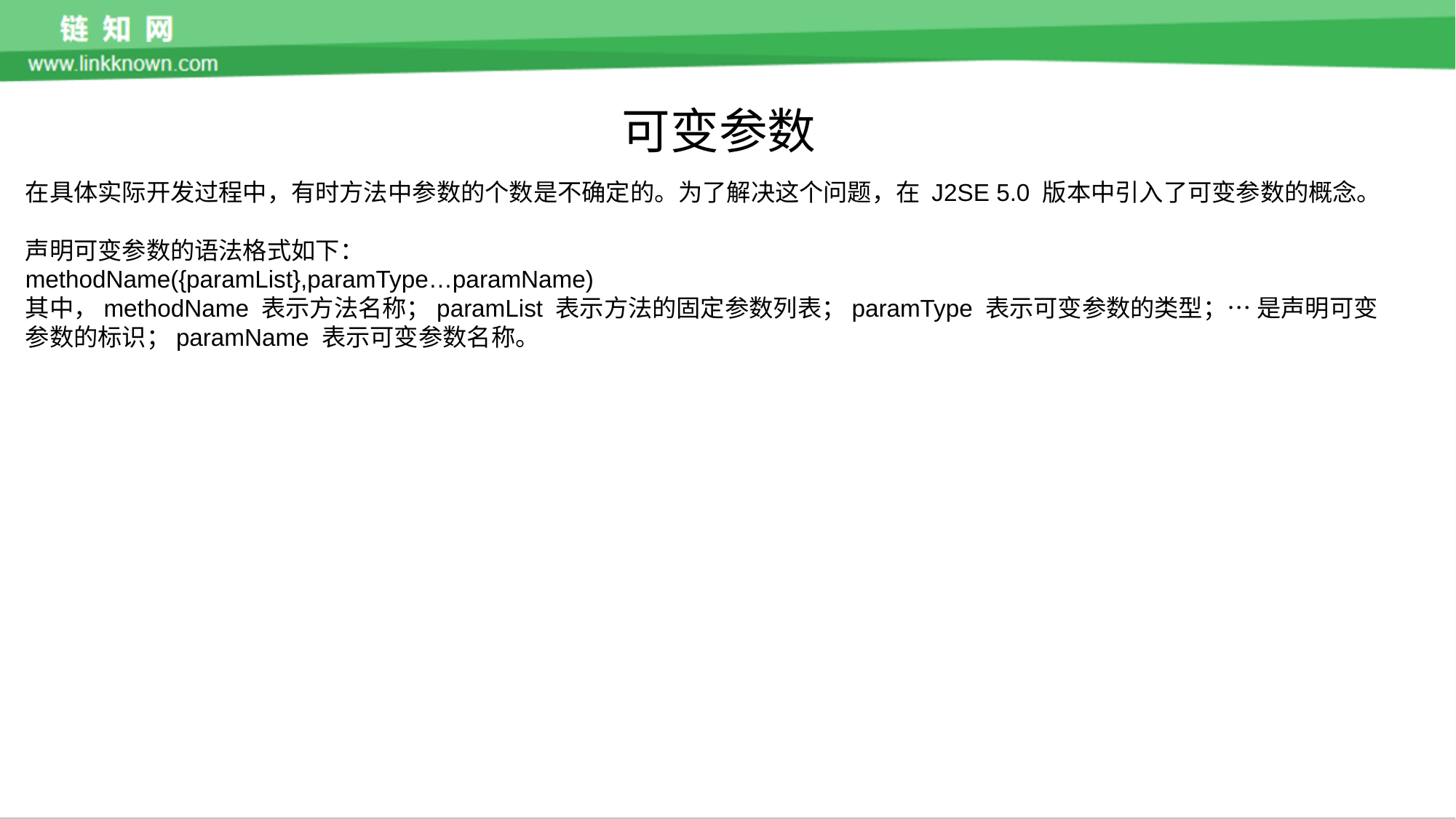

可变参数
在具体实际开发过程中，有时方法中参数的个数是不确定的。为了解决这个问题，在 J2SE 5.0 版本中引入了可变参数的概念。

声明可变参数的语法格式如下：
methodName({paramList},paramType…paramName)
其中，methodName 表示方法名称；paramList 表示方法的固定参数列表；paramType 表示可变参数的类型；… 是声明可变参数的标识；paramName 表示可变参数名称。